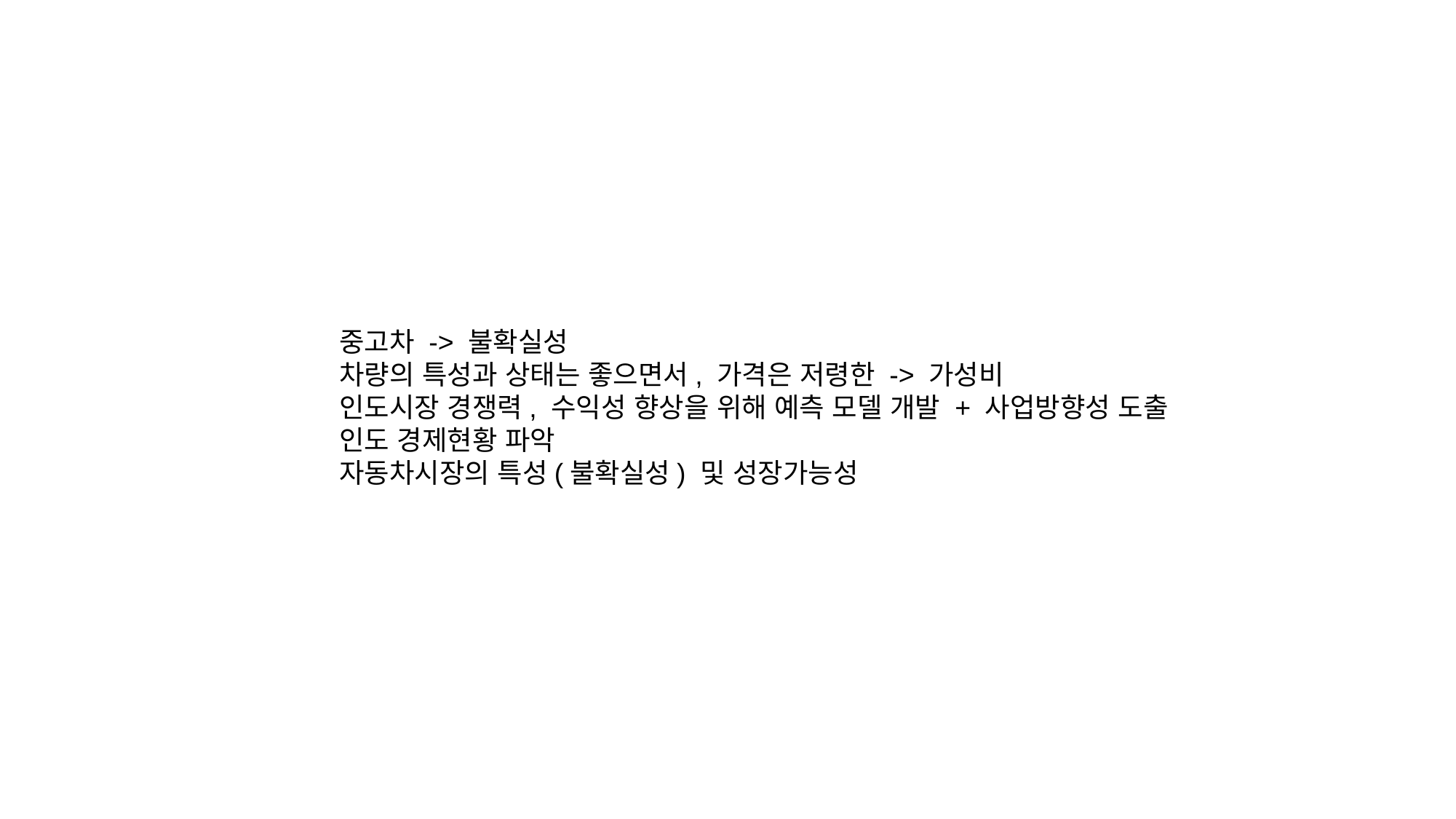

중고차 -> 불확실성
차량의 특성과 상태는 좋으면서, 가격은 저령한 -> 가성비
인도시장 경쟁력, 수익성 향상을 위해 예측 모델 개발 + 사업방향성 도출
인도 경제현황 파악
자동차시장의 특성(불확실성) 및 성장가능성